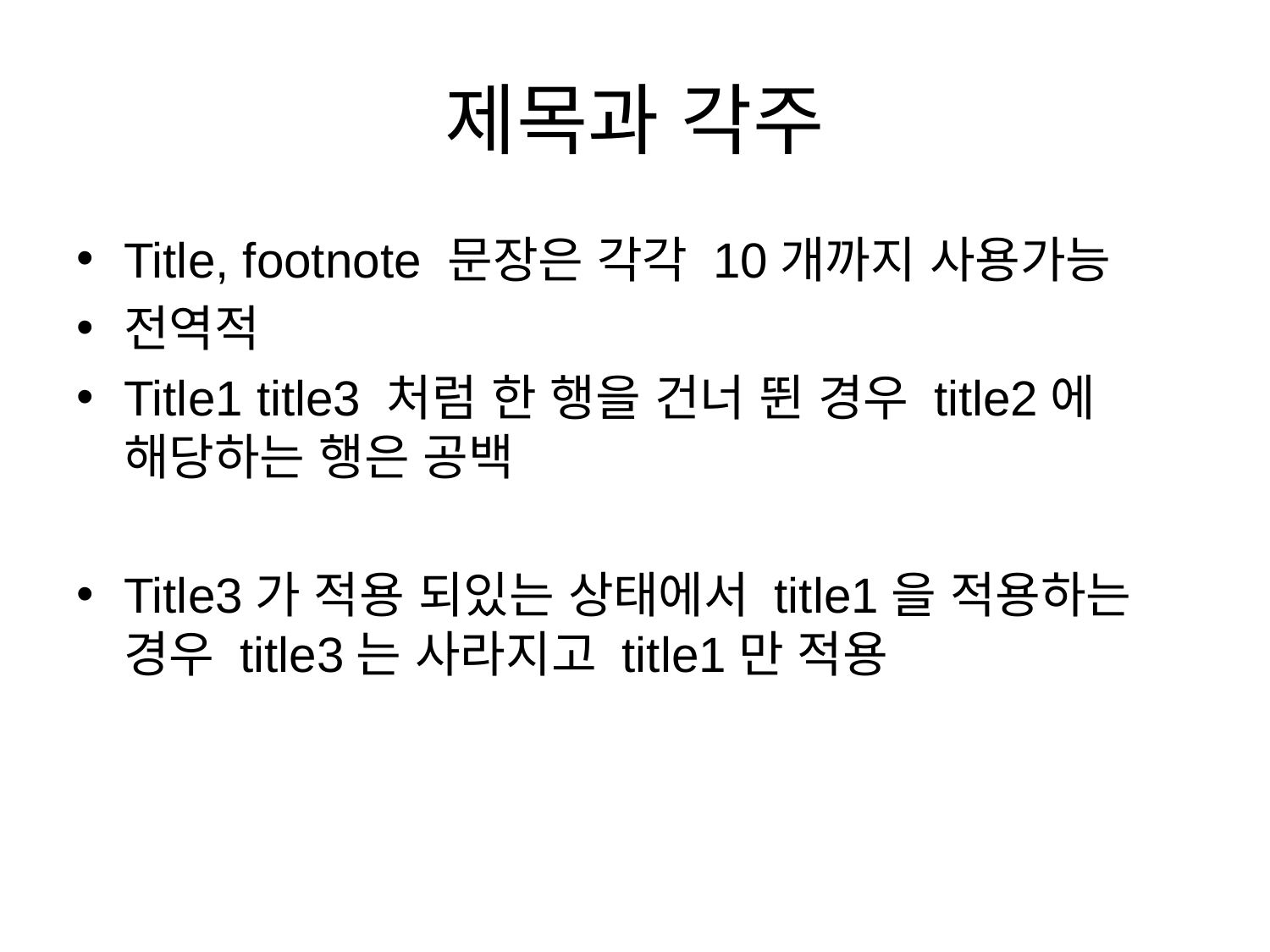

# 제목과 각주
Title, footnote 문장은 각각 10개까지 사용가능
전역적
Title1 title3 처럼 한 행을 건너 뛴 경우 title2에 해당하는 행은 공백

Title3가 적용 되있는 상태에서 title1을 적용하는 경우 title3는 사라지고 title1만 적용